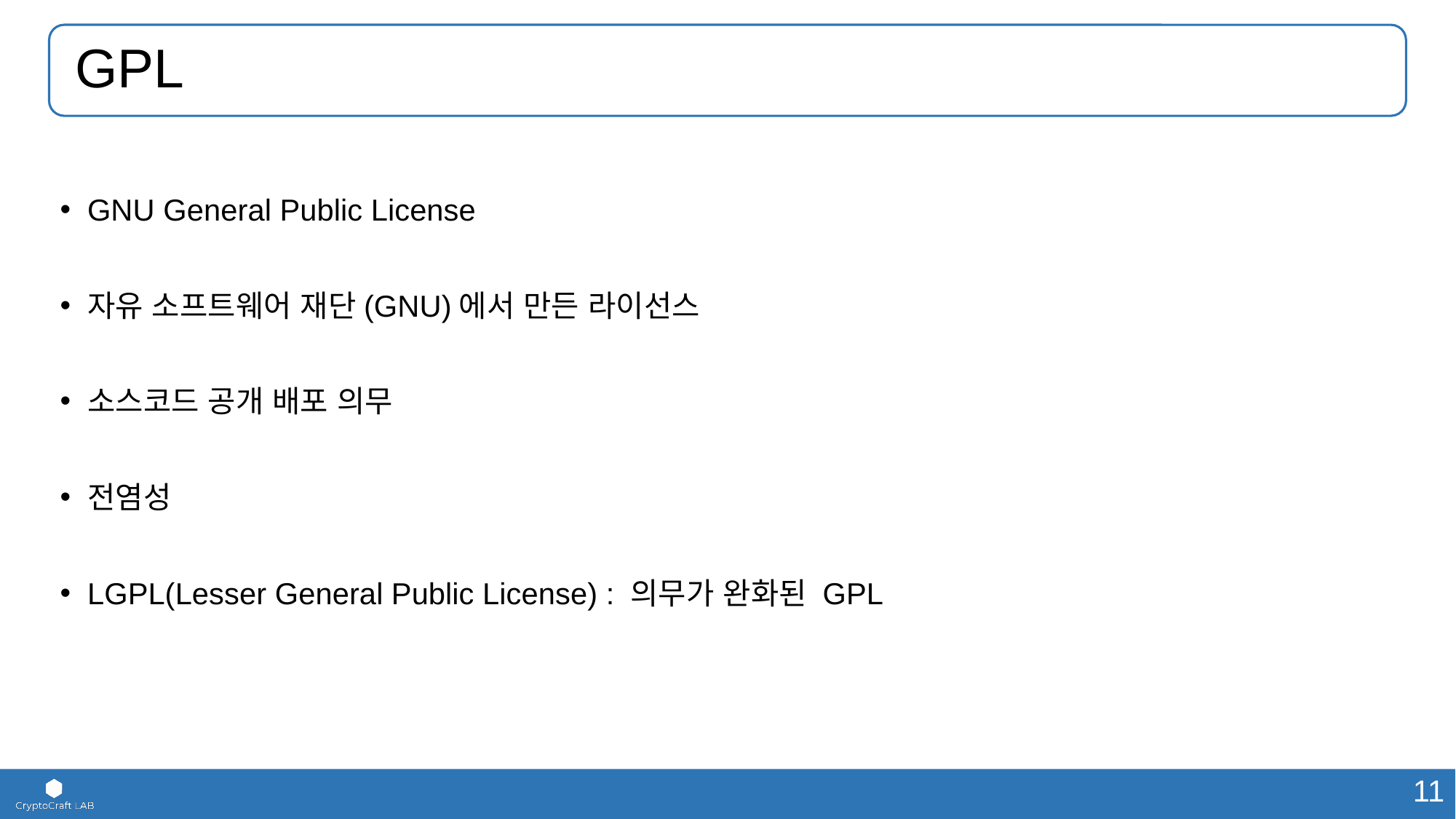

# GPL

GNU General Public License

자유 소프트웨어 재단(GNU)에서 만든 라이선스

소스코드 공개 배포 의무

전염성

LGPL(Lesser General Public License) : 의무가 완화된 GPL